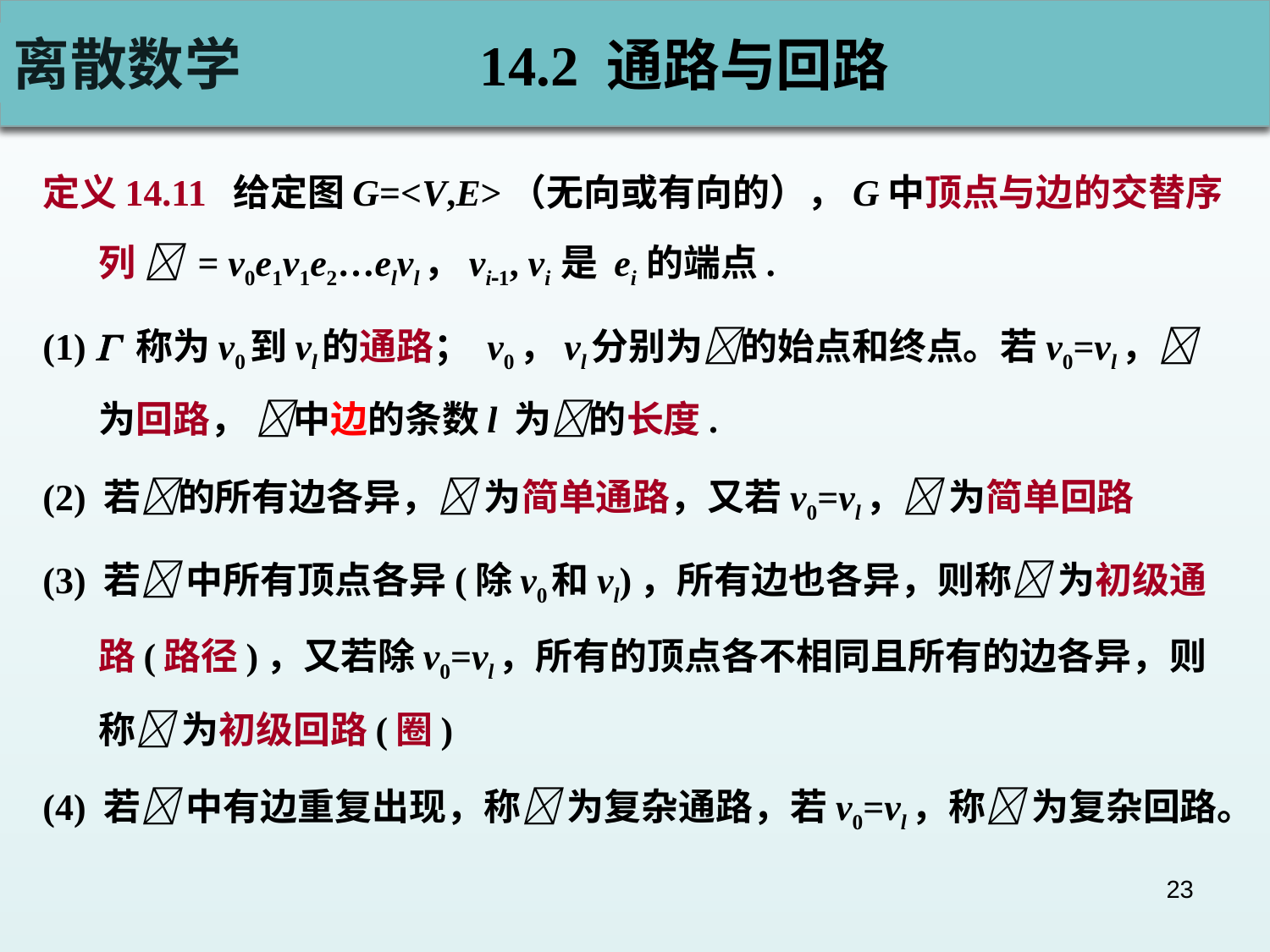

# 14.2 通路与回路
定义14.11  给定图G=<V,E>（无向或有向的），G中顶点与边的交替序列 Γ = v0e1v1e2…elvl，vi−1, vi 是 ei 的端点.
(1) Γ 称为v0到vl的通路； v0，vl分别为Γ的始点和终点。若v0=vl，Γ 为回路， Γ中边的条数l 为Γ的长度.
(2) 若Γ的所有边各异，Γ 为简单通路，又若v0=vl，Γ 为简单回路
(3) 若Γ 中所有顶点各异(除v0和vl)，所有边也各异，则称Γ 为初级通路(路径)，又若除v0=vl，所有的顶点各不相同且所有的边各异，则称Γ 为初级回路(圈)
(4) 若Γ 中有边重复出现，称Γ 为复杂通路，若v0=vl，称Γ 为复杂回路。
23